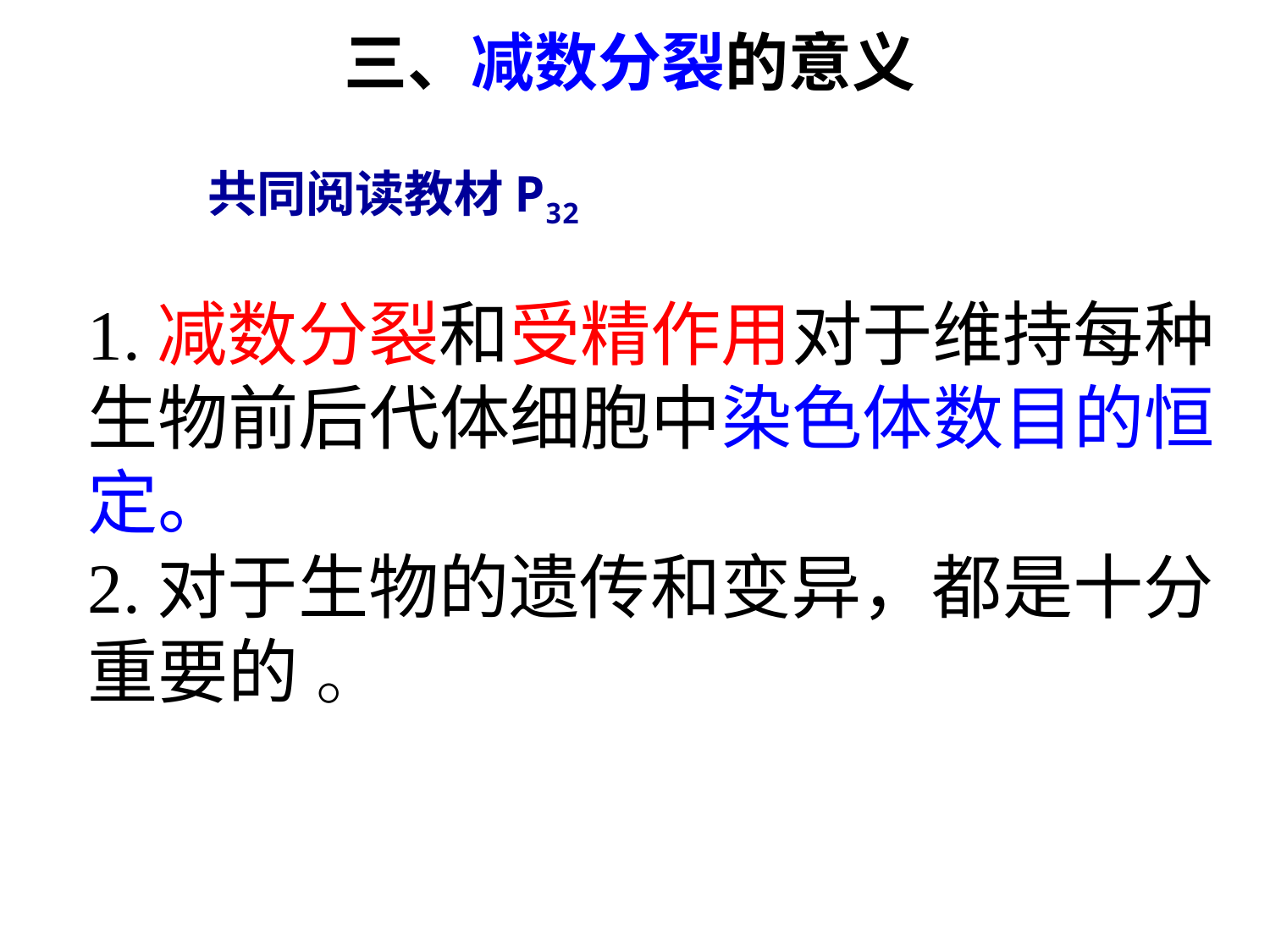

三、减数分裂的意义
共同阅读教材P32
1.减数分裂和受精作用对于维持每种生物前后代体细胞中染色体数目的恒定。
2.对于生物的遗传和变异，都是十分重要的 。